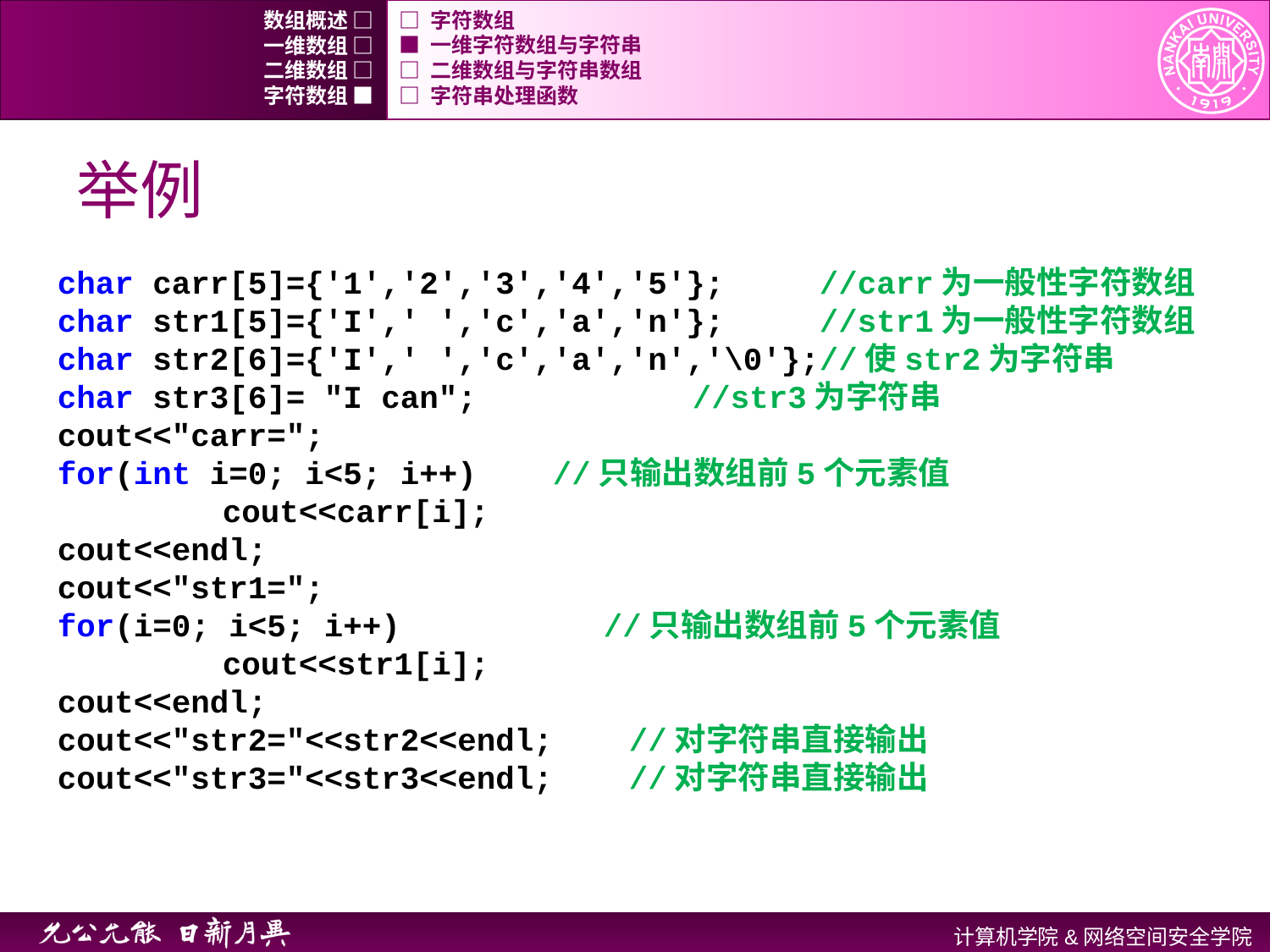

数组概述 □
□ 字符数组
一维数组 □
■ 一维字符数组与字符串
二维数组 □
□ 二维数组与字符串数组
字符数组 ■
□ 字符串处理函数
# 举例
char carr[5]={'1','2','3','4','5'}; 	//carr为一般性字符数组
char str1[5]={'I',' ','c','a','n'};	//str1为一般性字符数组
char str2[6]={'I',' ','c','a','n','\0'};//使str2为字符串
char str3[6]= "I can"; 		//str3为字符串
cout<<"carr=";
for(int i=0; i<5; i++)    //只输出数组前5个元素值
	  cout<<carr[i];
cout<<endl;
cout<<"str1=";
for(i=0; i<5; i++)  	  //只输出数组前5个元素值
	  cout<<str1[i];
cout<<endl;
cout<<"str2="<<str2<<endl;    //对字符串直接输出
cout<<"str3="<<str3<<endl;    //对字符串直接输出